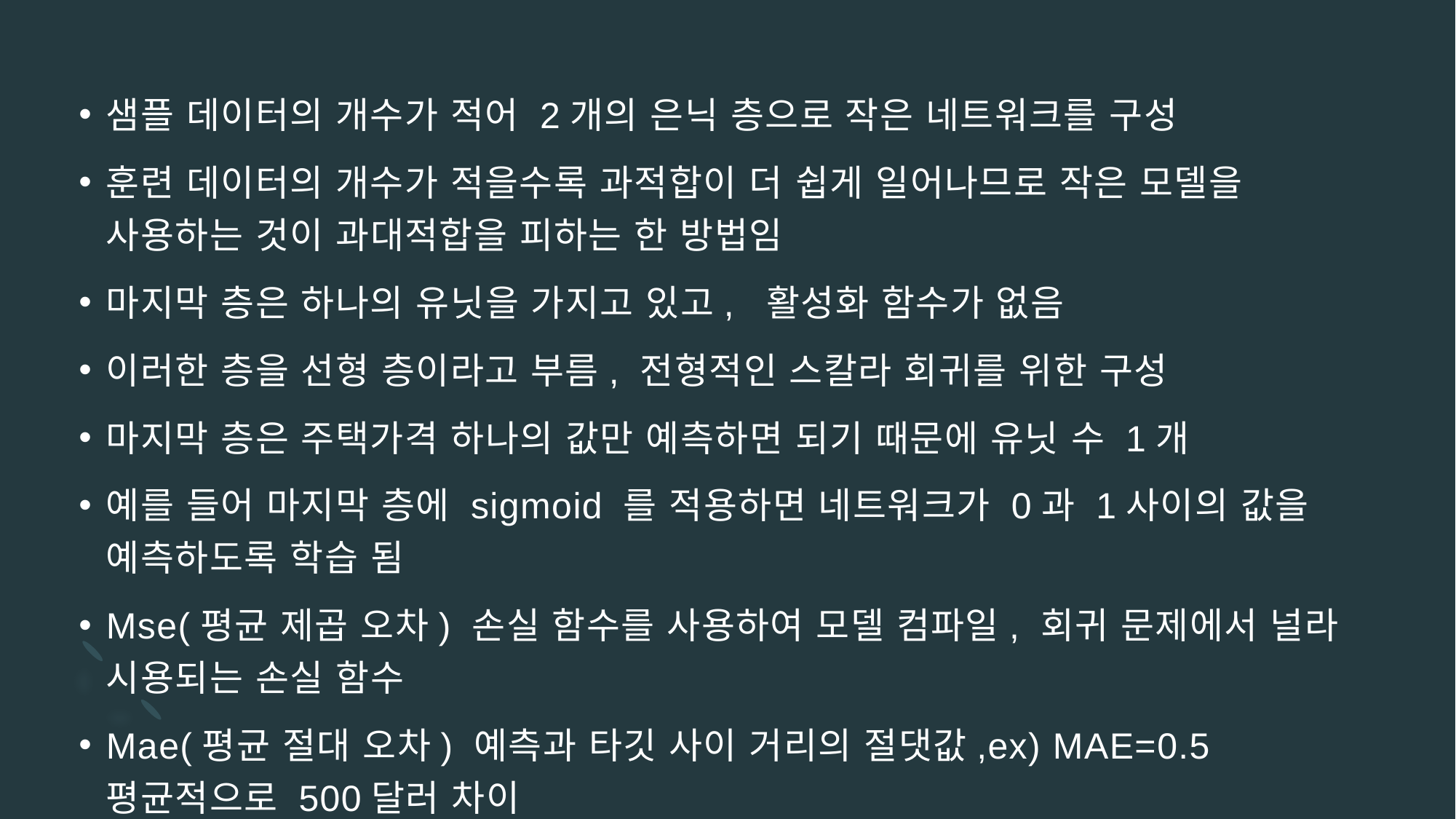

샘플 데이터의 개수가 적어 2개의 은닉 층으로 작은 네트워크를 구성
훈련 데이터의 개수가 적을수록 과적합이 더 쉽게 일어나므로 작은 모델을 사용하는 것이 과대적합을 피하는 한 방법임
마지막 층은 하나의 유닛을 가지고 있고,  활성화 함수가 없음
이러한 층을 선형 층이라고 부름, 전형적인 스칼라 회귀를 위한 구성
마지막 층은 주택가격 하나의 값만 예측하면 되기 때문에 유닛 수 1개
예를 들어 마지막 층에 sigmoid 를 적용하면 네트워크가 0과 1사이의 값을 예측하도록 학습 됨
Mse(평균 제곱 오차) 손실 함수를 사용하여 모델 컴파일, 회귀 문제에서 널라 시용되는 손실 함수
Mae(평균 절대 오차) 예측과 타깃 사이 거리의 절댓값,ex) MAE=0.5 평균적으로 500달러 차이